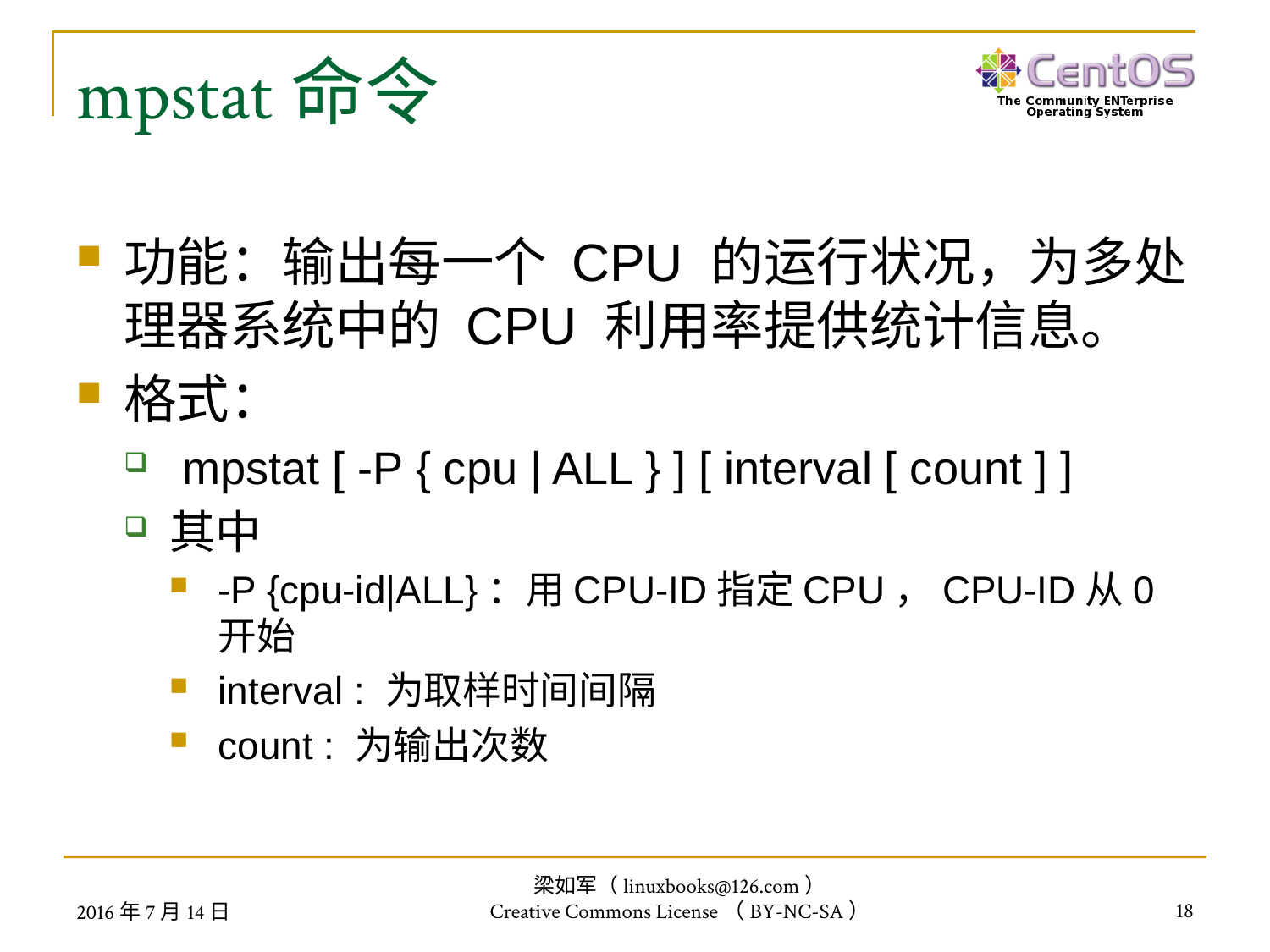

# mpstat命令
功能：输出每一个 CPU 的运行状况，为多处理器系统中的 CPU 利用率提供统计信息。
格式：
 mpstat [ -P { cpu | ALL } ] [ interval [ count ] ]
其中
-P {cpu-id|ALL}：用CPU-ID指定CPU，CPU-ID从0开始
interval : 为取样时间间隔
count : 为输出次数

梁如军（linuxbooks@126.com）
Creative Commons License（BY-NC-SA）
2016年7月14日
18